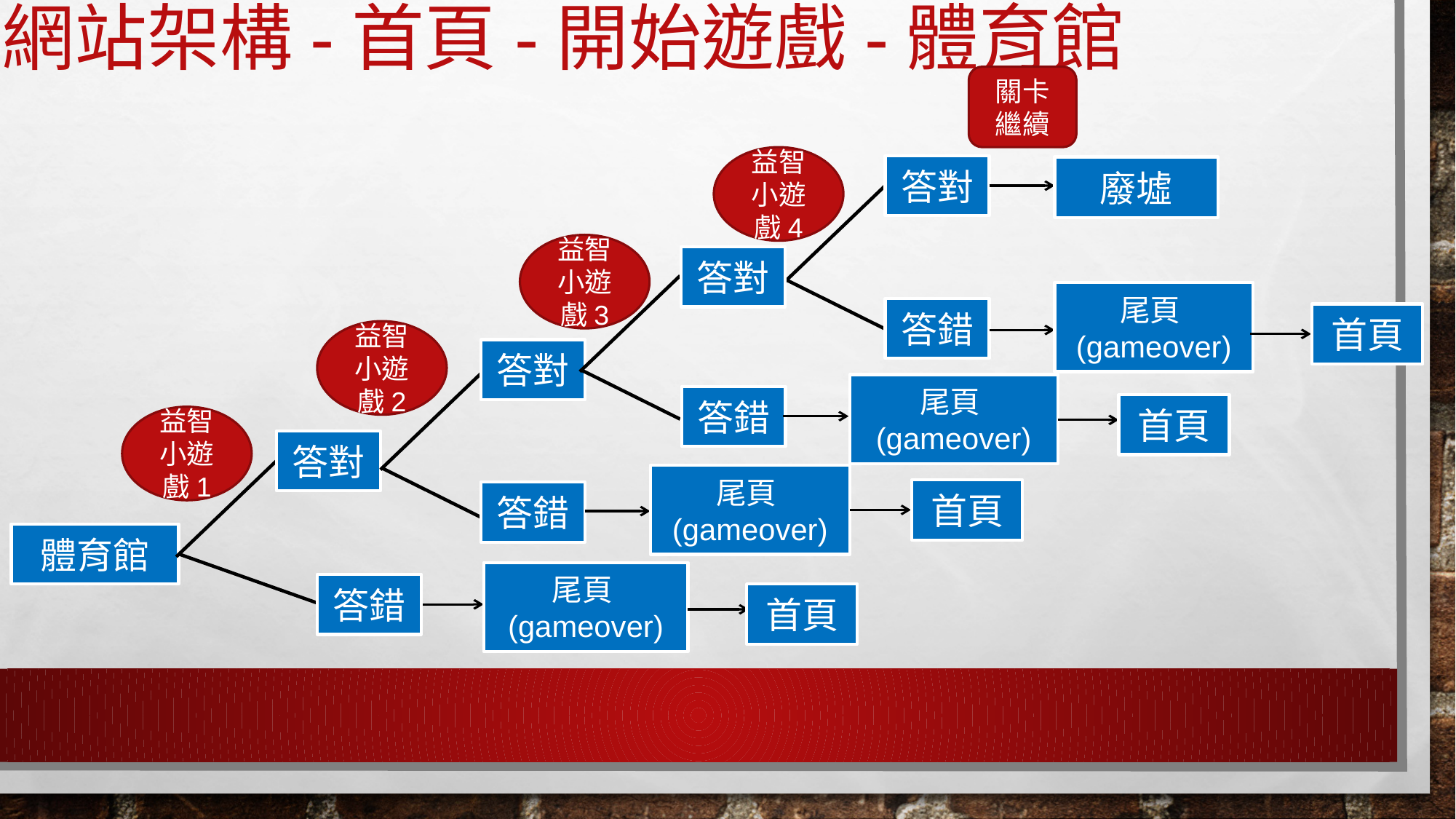

# 網站架構-首頁-開始遊戲-體育館
關卡繼續
益智小遊戲4
答對
廢墟
益智小遊戲3
答對
尾頁(gameover)
答錯
首頁
益智小遊戲2
答對
尾頁(gameover)
答錯
首頁
益智小遊戲1
答對
尾頁(gameover)
首頁
答錯
體育館
尾頁(gameover)
答錯
首頁